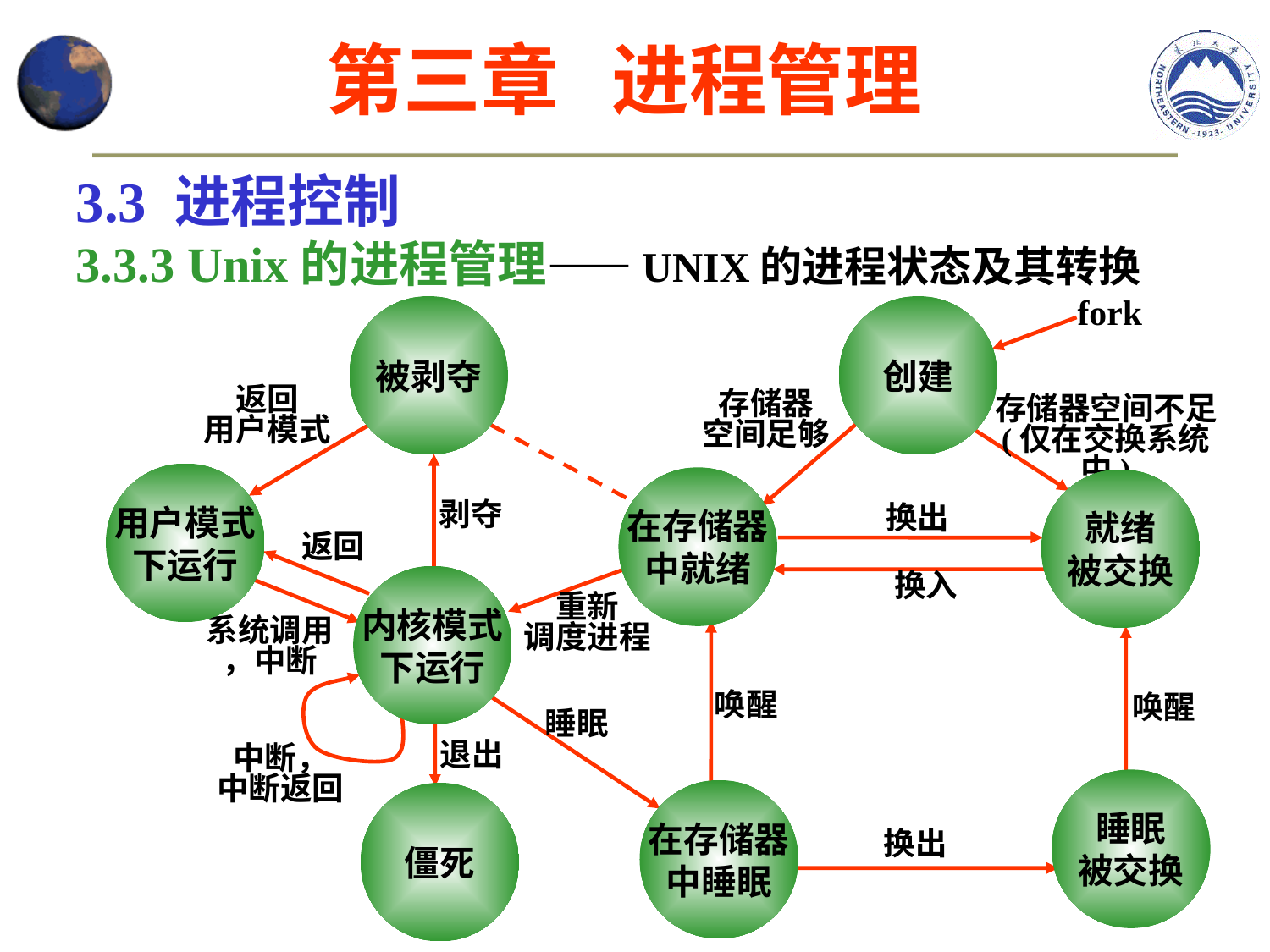

第三章   进程管理
3.3 进程控制
3.3.3 Unix的进程管理——UNIX的进程状态及其转换
fork
被剥夺
创建

返回
用户模式
存储器
空间足够
存储器空间不足
(仅在交换系统中)

用户模式
下运行
在存储器
中就绪
就绪
被交换
剥夺
换出
返回

内核模式
下运行
换入

重新
调度进程
系统调用
，中断

唤醒
唤醒

睡眠

退出
中断，
中断返回
睡眠
被交换
在存储器
中睡眠
僵死
换出